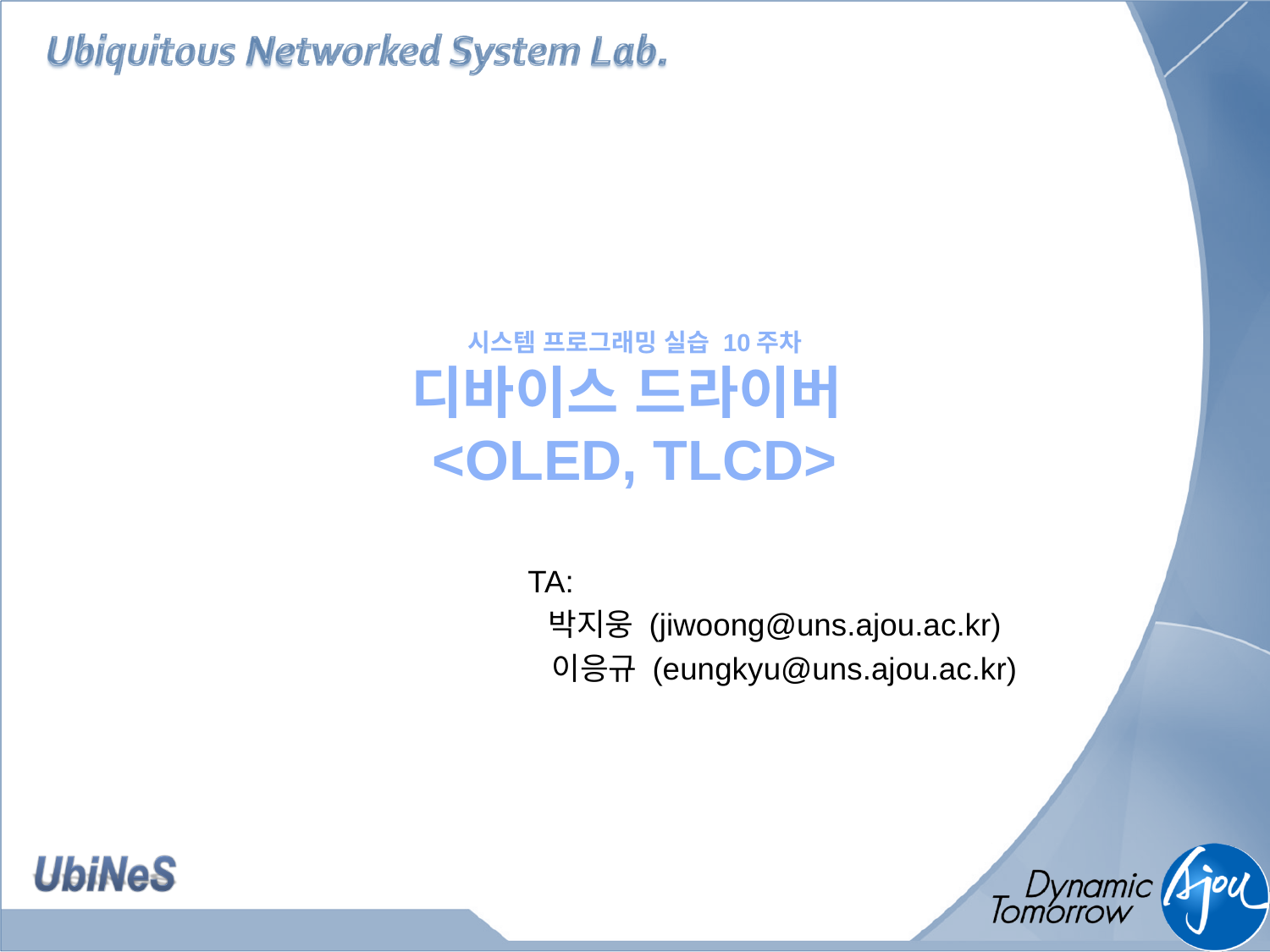

# 시스템 프로그래밍 실습 10주차 디바이스 드라이버 <OLED, TLCD>
TA:
  박지웅 (jiwoong@uns.ajou.ac.kr)
  이응규 (eungkyu@uns.ajou.ac.kr)